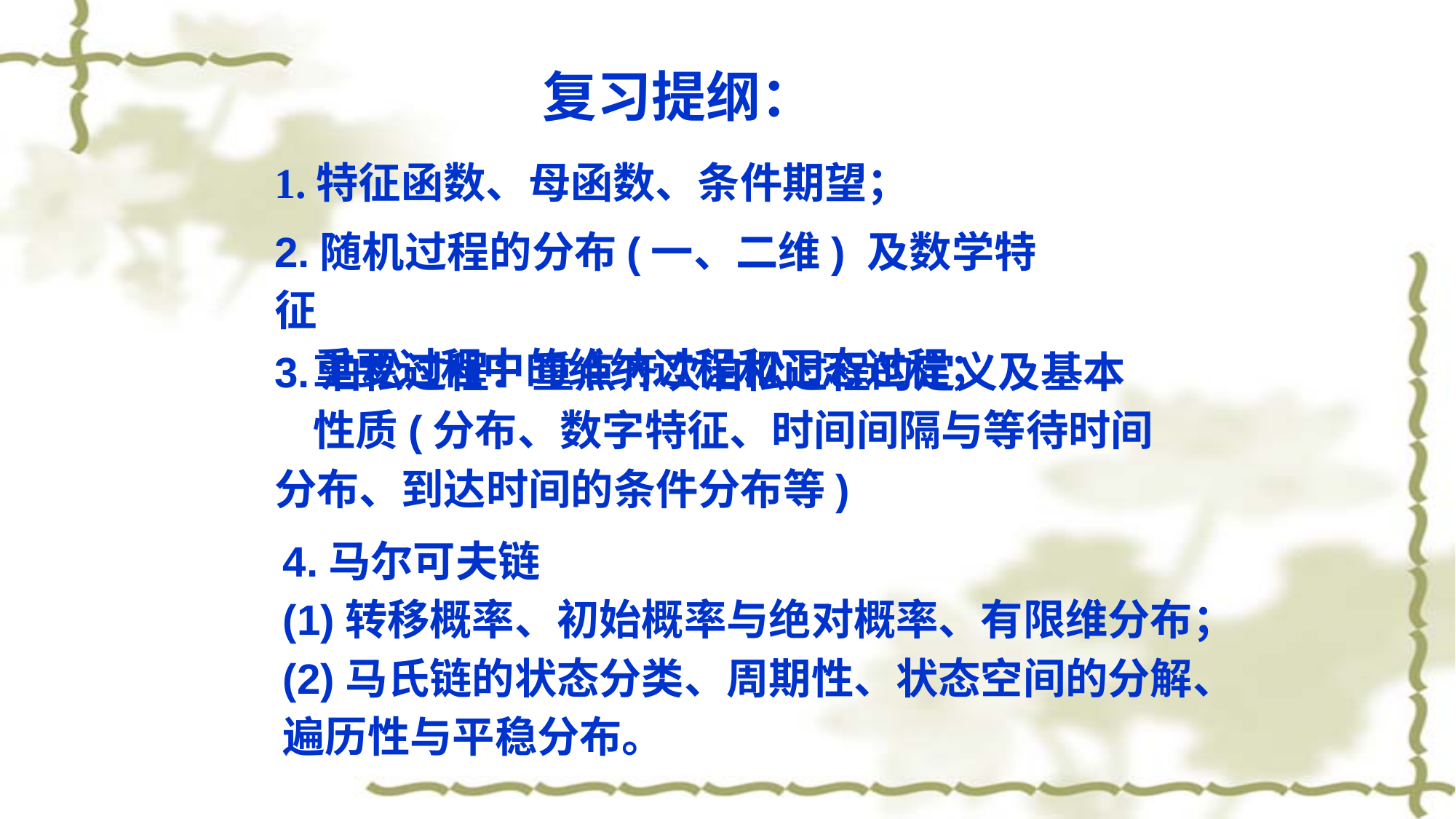

复习提纲：
1.特征函数、母函数、条件期望；
2.随机过程的分布(一、二维) 及数学特征
   重要过程中的维纳过程和正态过程；
3.泊松过程：重点齐次泊松过程的定义及基本
   性质(分布、数字特征、时间间隔与等待时间   分布、到达时间的条件分布等)
4.马尔可夫链
(1)转移概率、初始概率与绝对概率、有限维分布；
(2)马氏链的状态分类、周期性、状态空间的分解、遍历性与平稳分布。